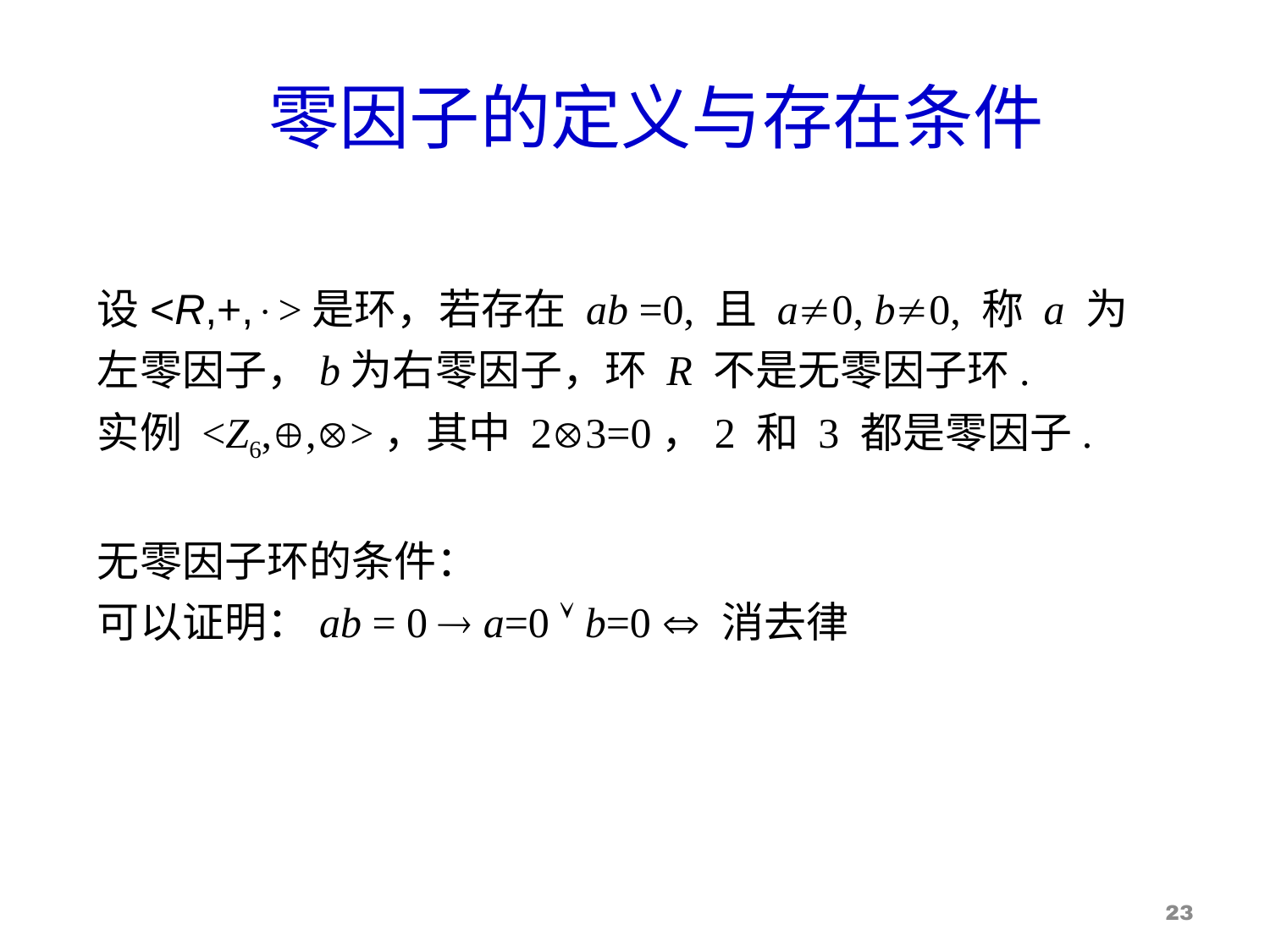

# 零因子的定义与存在条件
设<R,+,⋅>是环，若存在 ab =0, 且 a≠0, b≠0, 称 a 为左零因子，b为右零因子，环 R 不是无零因子环.
实例 <Z6,⊕,⊗>，其中 2⊗3=0，2 和 3 都是零因子.

无零因子环的条件：
可以证明：ab = 0 → a=0 ∨ b=0 ⇔ 消去律

23